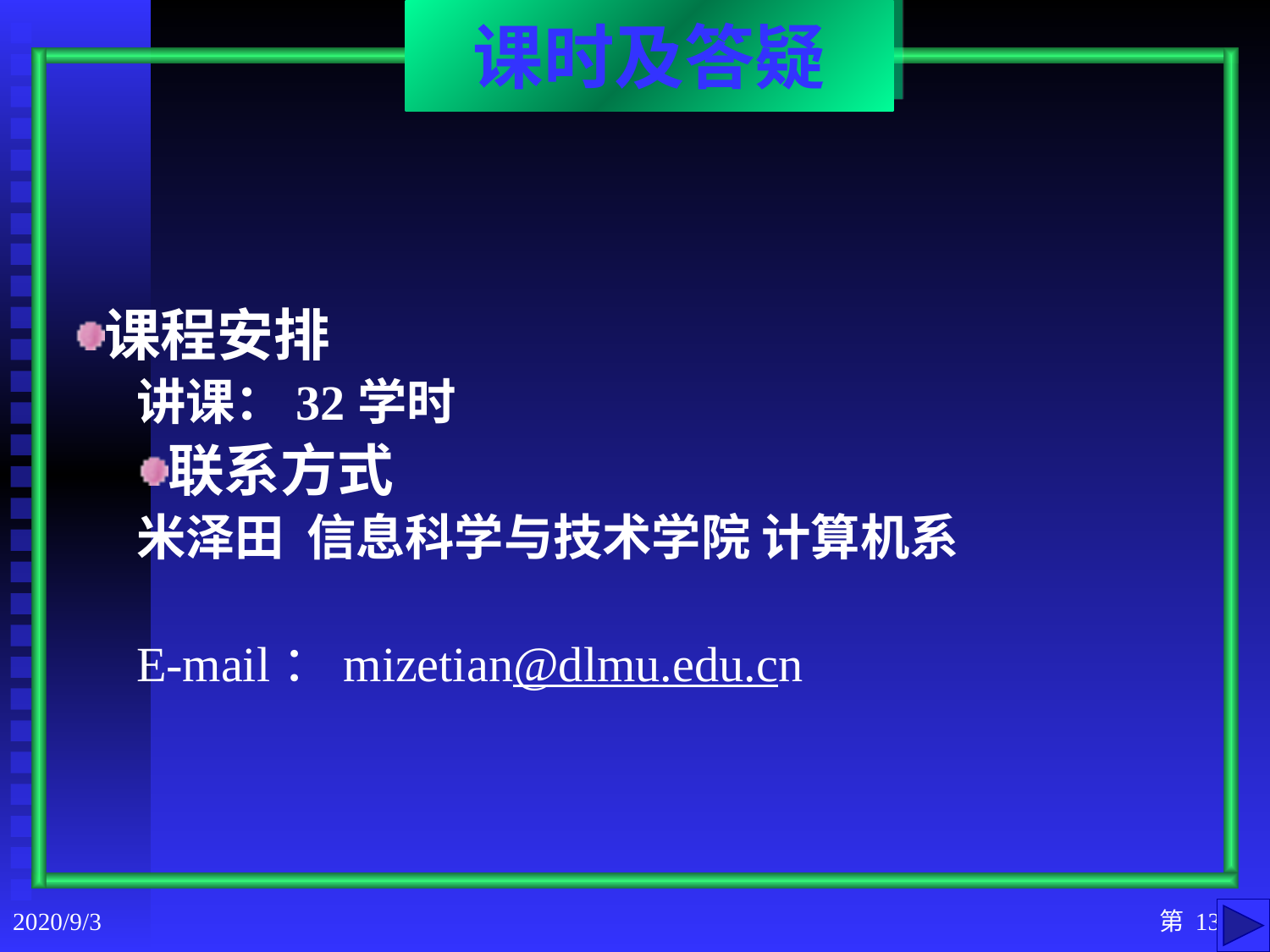

课时及答疑

课程安排
讲课：32学时
联系方式
米泽田  信息科学与技术学院 计算机系

E-mail：mizetian@dlmu.edu.cn

2020/9/3
第 13 页